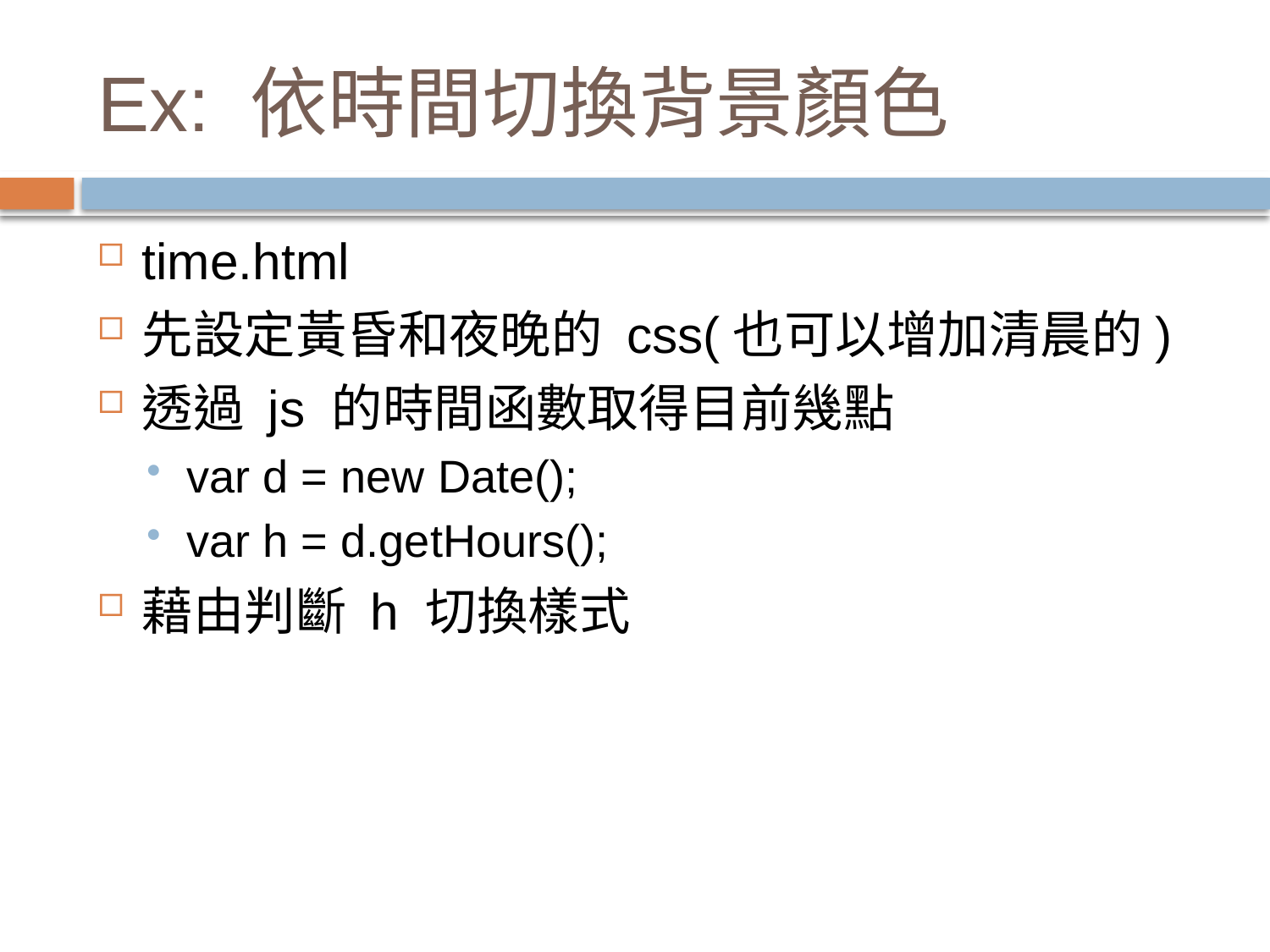

# Ex: 依時間切換背景顏色
time.html
先設定黃昏和夜晚的 css(也可以增加清晨的)
透過 js 的時間函數取得目前幾點
var d = new Date();
var h = d.getHours();
藉由判斷 h 切換樣式